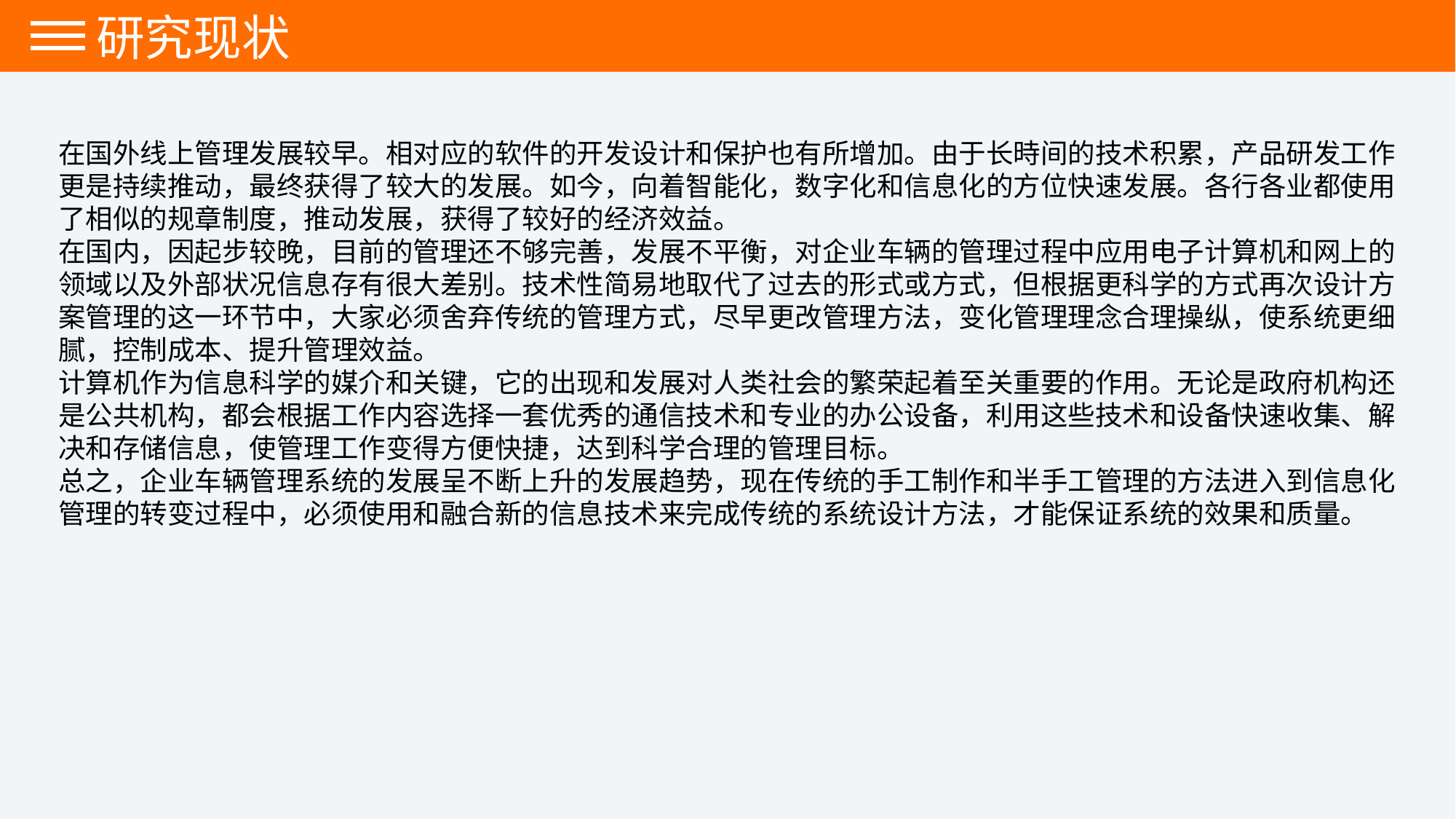

研究现状
在国外线上管理发展较早。相对应的软件的开发设计和保护也有所增加。由于长時间的技术积累，产品研发工作更是持续推动，最终获得了较大的发展。如今，向着智能化，数字化和信息化的方位快速发展。各行各业都使用了相似的规章制度，推动发展，获得了较好的经济效益。
在国内，因起步较晚，目前的管理还不够完善，发展不平衡，对企业车辆的管理过程中应用电子计算机和网上的领域以及外部状况信息存有很大差别。技术性简易地取代了过去的形式或方式，但根据更科学的方式再次设计方案管理的这一环节中，大家必须舍弃传统的管理方式，尽早更改管理方法，变化管理理念合理操纵，使系统更细腻，控制成本、提升管理效益。
计算机作为信息科学的媒介和关键，它的出现和发展对人类社会的繁荣起着至关重要的作用。无论是政府机构还是公共机构，都会根据工作内容选择一套优秀的通信技术和专业的办公设备，利用这些技术和设备快速收集、解决和存储信息，使管理工作变得方便快捷，达到科学合理的管理目标。
总之，企业车辆管理系统的发展呈不断上升的发展趋势，现在传统的手工制作和半手工管理的方法进入到信息化管理的转变过程中，必须使用和融合新的信息技术来完成传统的系统设计方法，才能保证系统的效果和质量。